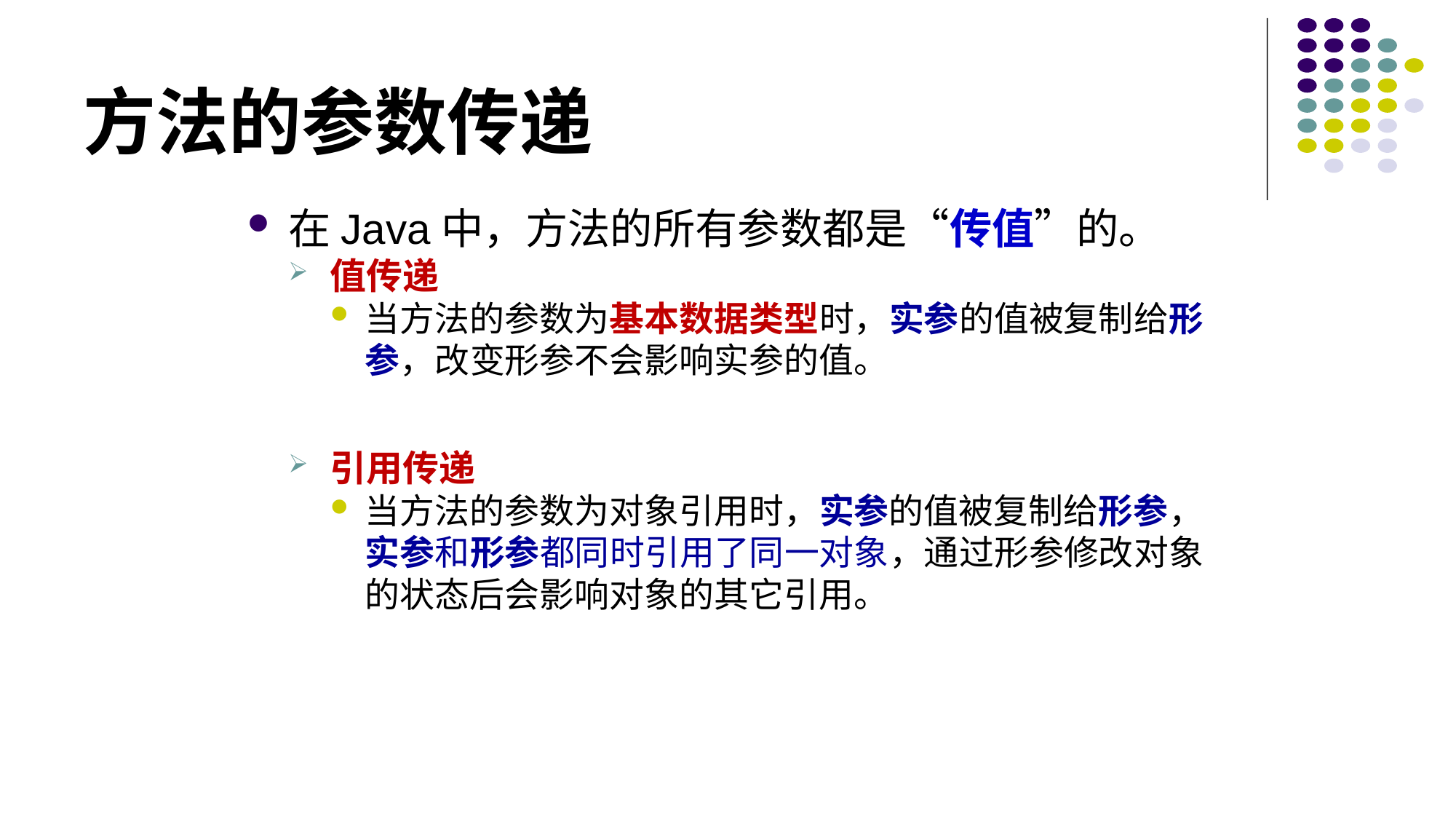

# 方法的参数传递
在Java中，方法的所有参数都是“传值”的。
值传递
当方法的参数为基本数据类型时，实参的值被复制给形参，改变形参不会影响实参的值。

引用传递
当方法的参数为对象引用时，实参的值被复制给形参，实参和形参都同时引用了同一对象，通过形参修改对象的状态后会影响对象的其它引用。
50